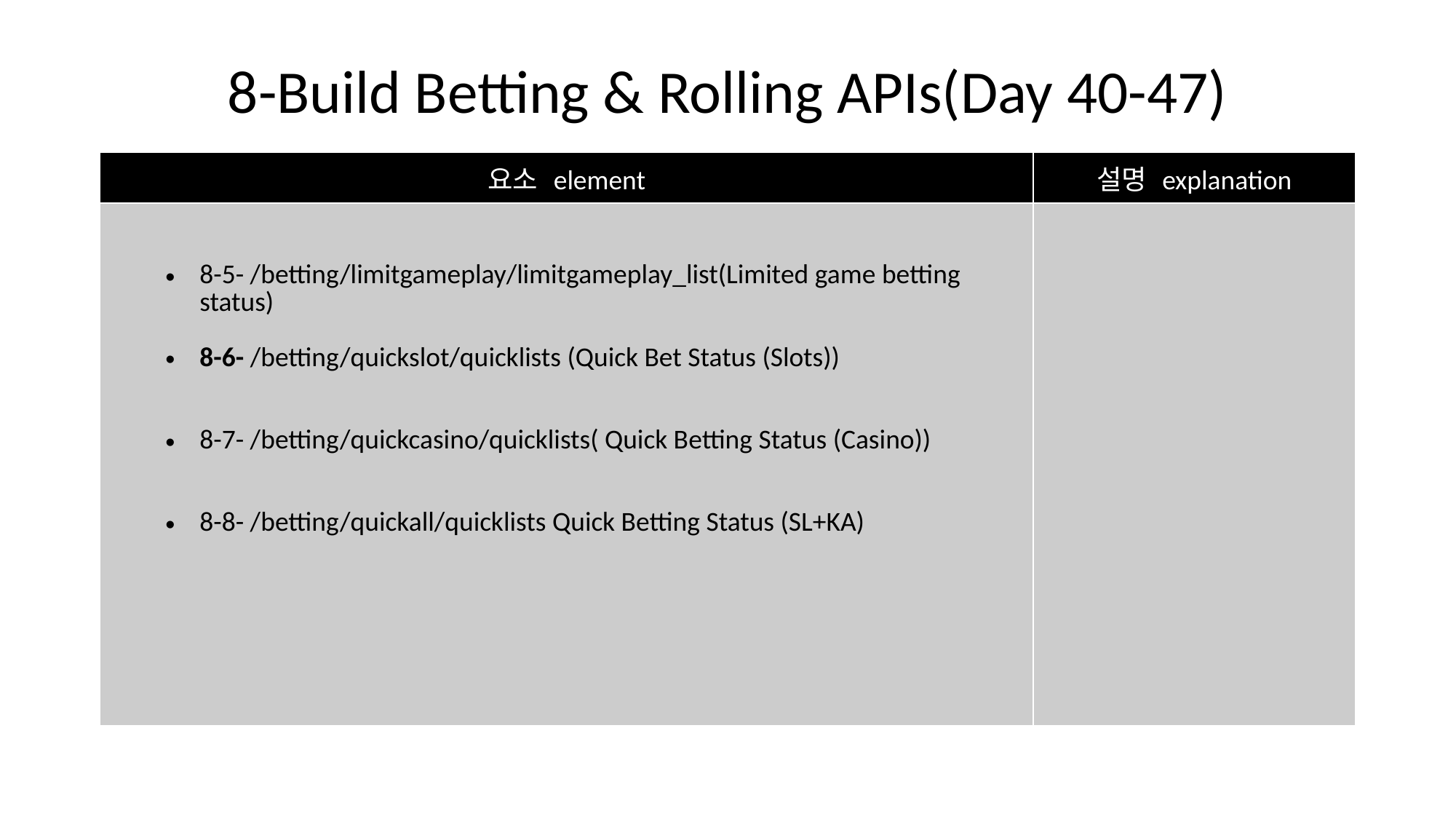

# 8-Build Betting & Rolling APIs(Day 40-47)
| 요소 element | 설명 explanation |
| --- | --- |
| 8-5- /betting/limitgameplay/limitgameplay\_list(Limited game betting status) 8-6- /betting/quickslot/quicklists (Quick Bet Status (Slots)) 8-7- /betting/quickcasino/quicklists( Quick Betting Status (Casino)) 8-8- /betting/quickall/quicklists Quick Betting Status (SL+KA) |  |